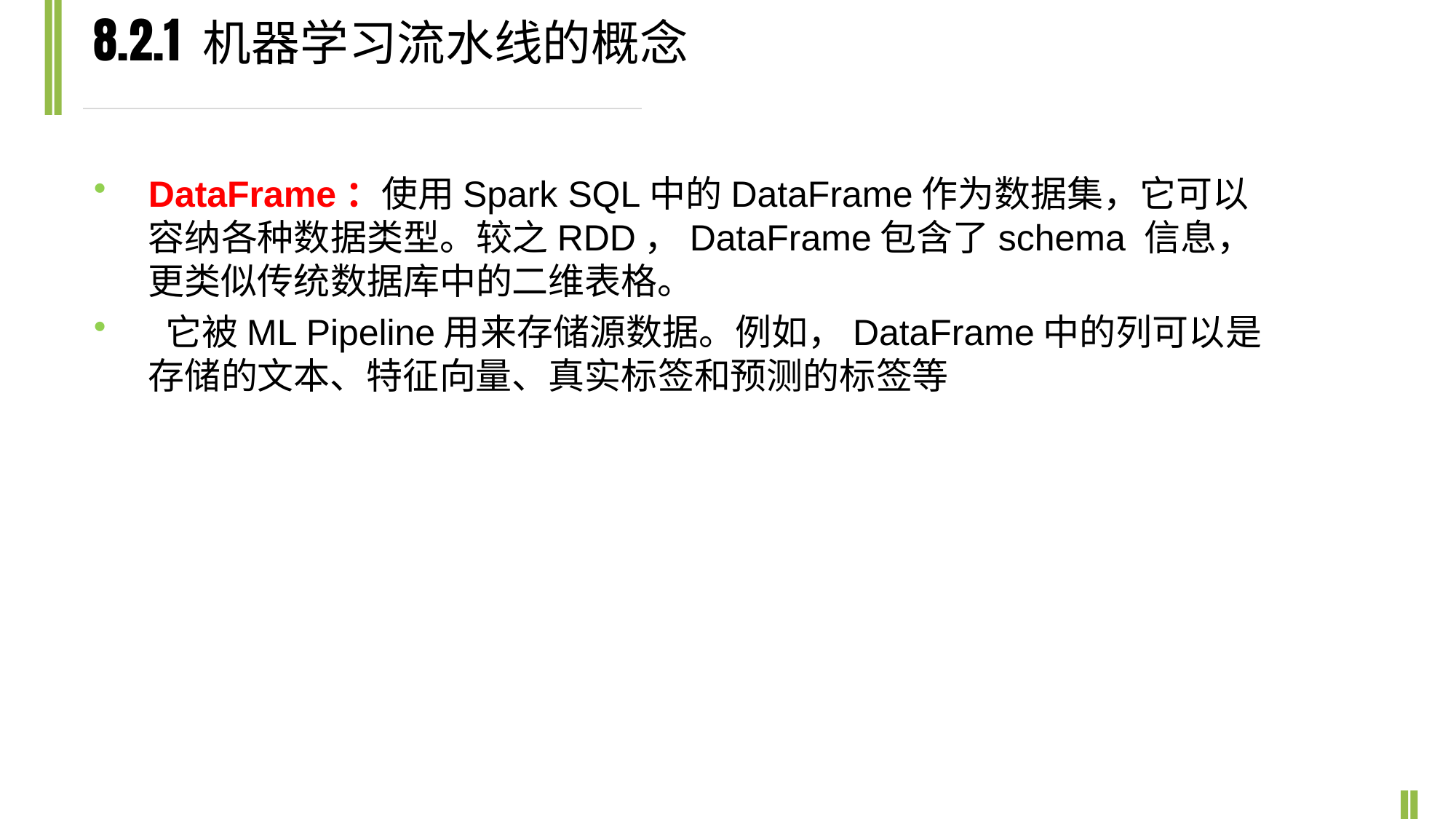

8.2.1 机器学习流水线的概念

DataFrame：使用Spark SQL中的DataFrame作为数据集，它可以容纳各种数据类型。较之RDD，DataFrame包含了schema 信息，更类似传统数据库中的二维表格。
 它被ML Pipeline用来存储源数据。例如，DataFrame中的列可以是存储的文本、特征向量、真实标签和预测的标签等